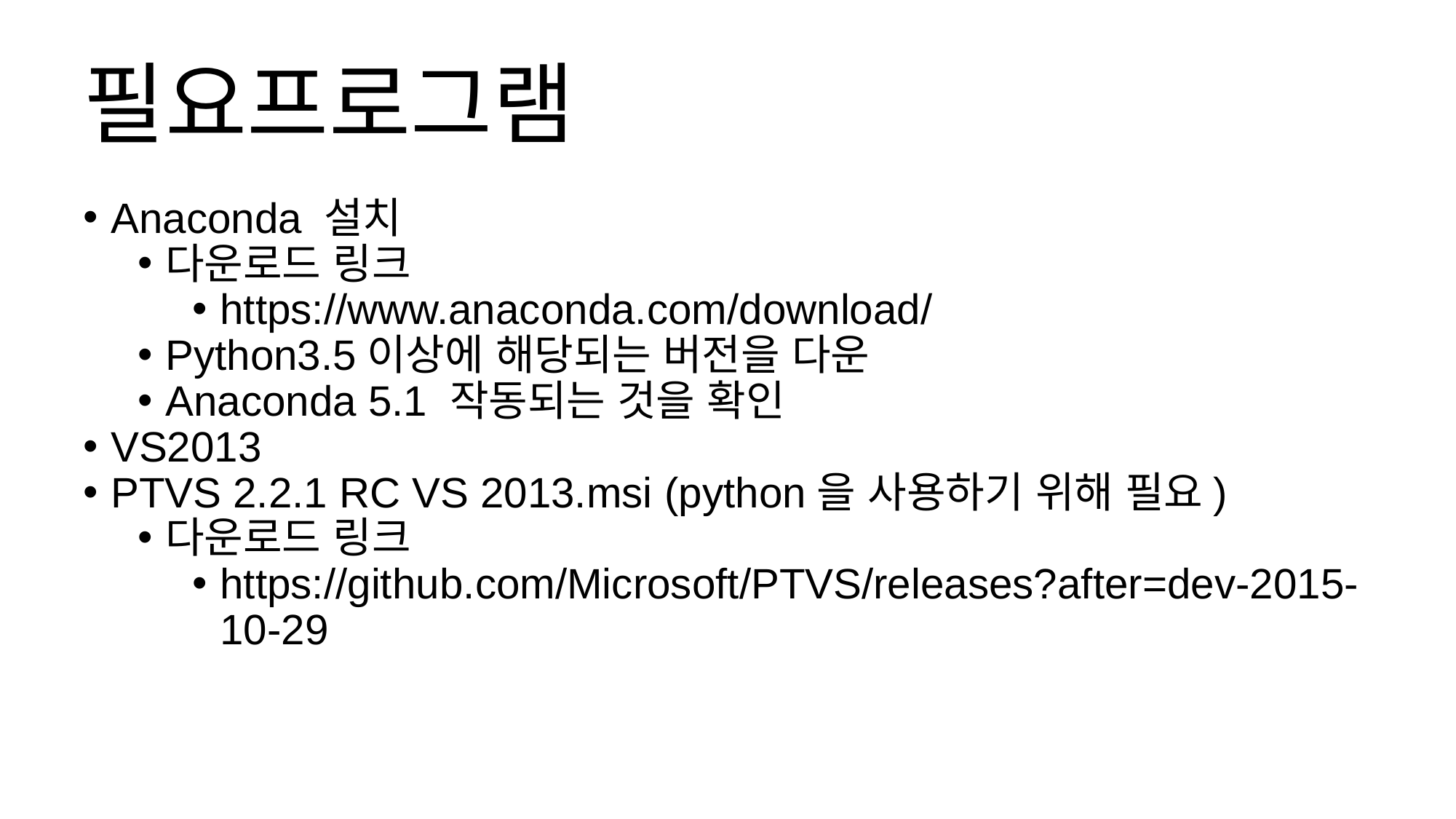

# 필요프로그램
Anaconda 설치
다운로드 링크
https://www.anaconda.com/download/
Python3.5이상에 해당되는 버전을 다운
Anaconda 5.1 작동되는 것을 확인
VS2013
PTVS 2.2.1 RC VS 2013.msi (python을 사용하기 위해 필요)
다운로드 링크
https://github.com/Microsoft/PTVS/releases?after=dev-2015-10-29